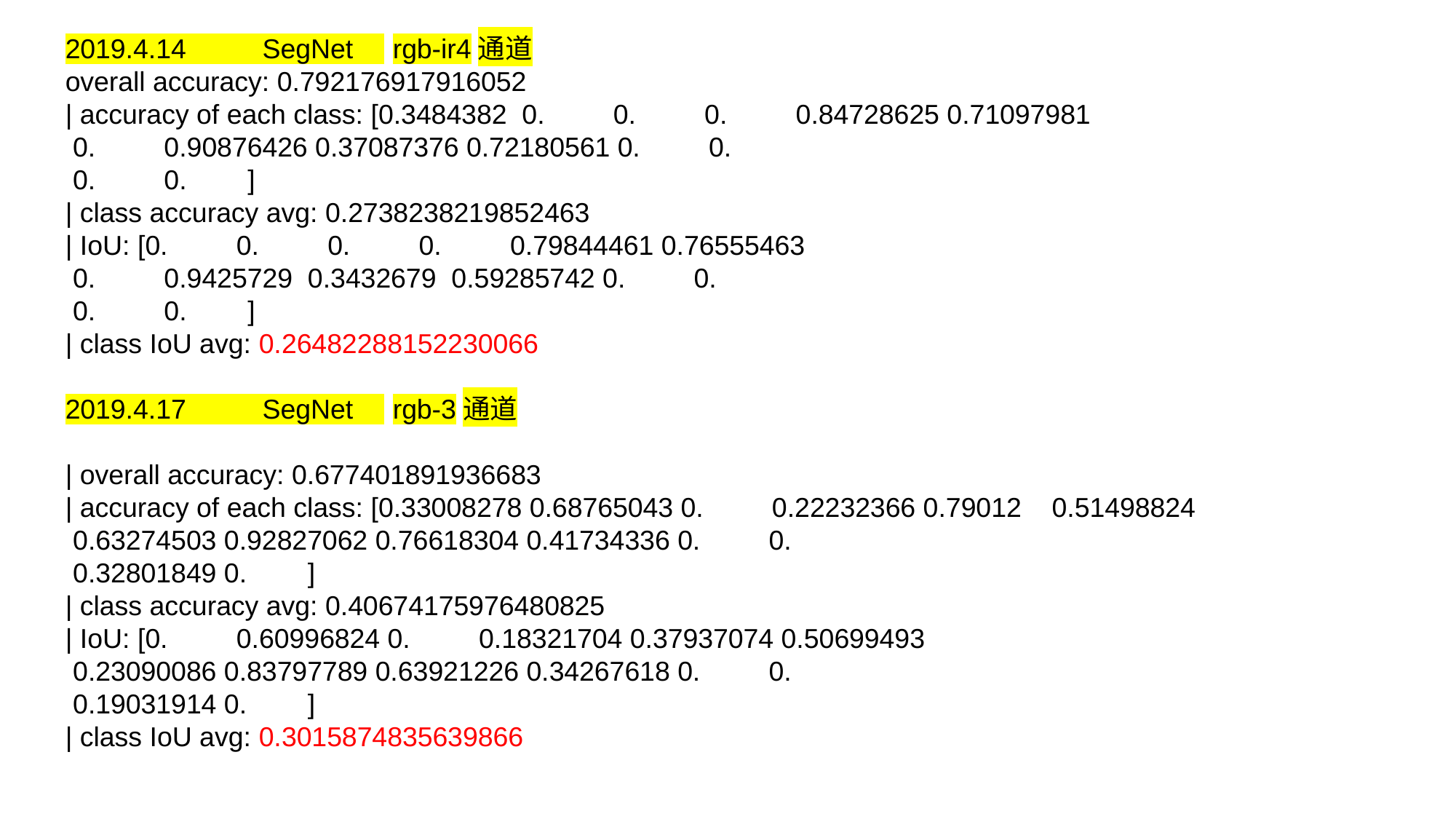

2019.4.14          SegNet    	rgb-ir4通道
overall accuracy: 0.792176917916052
| accuracy of each class: [0.3484382  0.         0.         0.         0.84728625 0.71097981
 0.         0.90876426 0.37087376 0.72180561 0.         0.
 0.         0.        ]
| class accuracy avg: 0.2738238219852463
| IoU: [0.         0.         0.         0.         0.79844461 0.76555463
 0.         0.9425729  0.3432679  0.59285742 0.         0.
 0.         0.        ]
| class IoU avg: 0.26482288152230066

2019.4.17          SegNet    	rgb-3通道

| overall accuracy: 0.677401891936683
| accuracy of each class: [0.33008278 0.68765043 0.         0.22232366 0.79012    0.51498824
 0.63274503 0.92827062 0.76618304 0.41734336 0.         0.
 0.32801849 0.        ]
| class accuracy avg: 0.40674175976480825
| IoU: [0.         0.60996824 0.         0.18321704 0.37937074 0.50699493
 0.23090086 0.83797789 0.63921226 0.34267618 0.         0.
 0.19031914 0.        ]
| class IoU avg: 0.3015874835639866